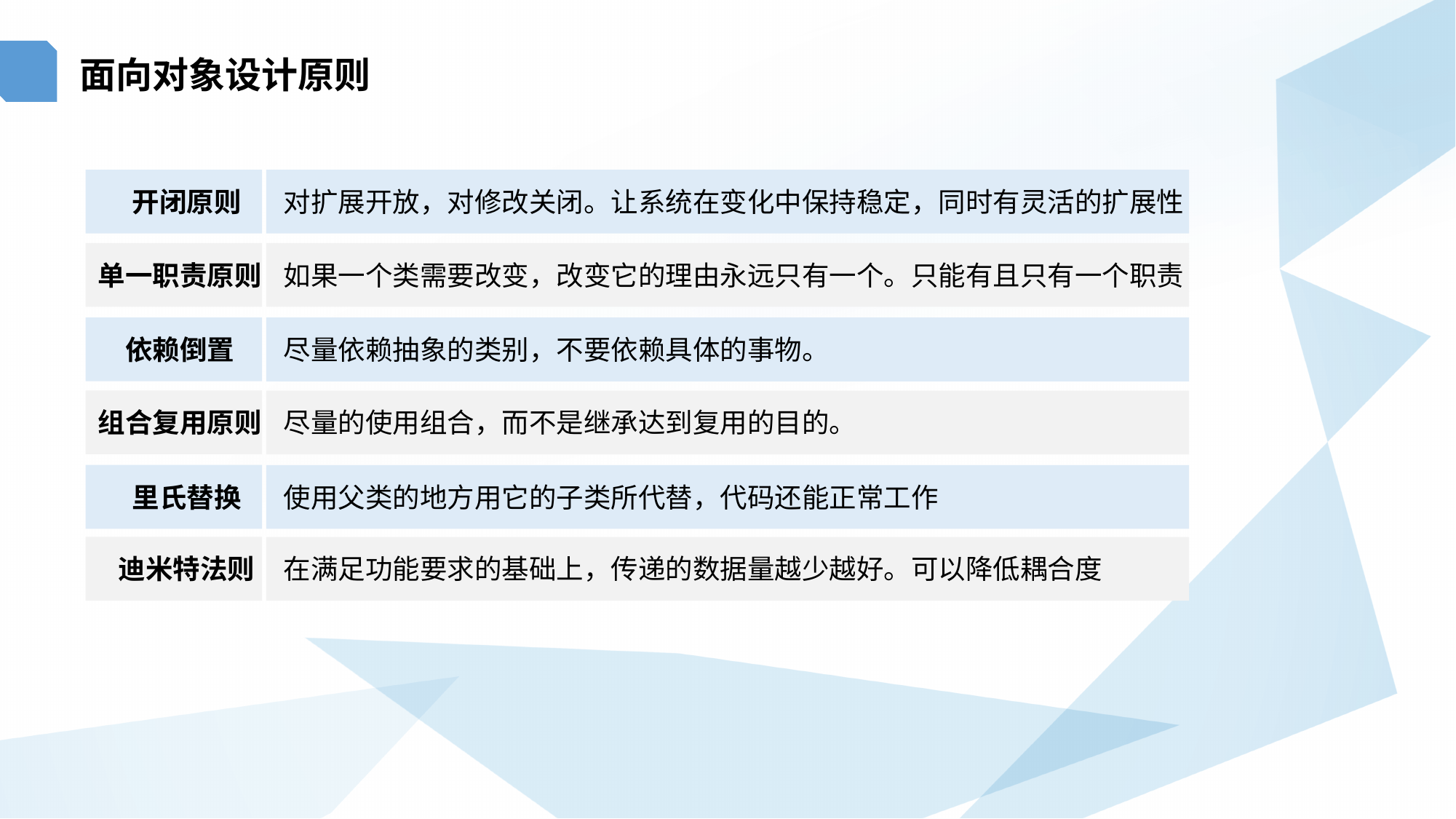

面向对象设计原则

开闭原则
对扩展开放，对修改关闭。让系统在变化中保持稳定，同时有灵活的扩展性
单一职责原则
如果一个类需要改变，改变它的理由永远只有一个。只能有且只有一个职责
依赖倒置
尽量依赖抽象的类别，不要依赖具体的事物。
组合复用原则
尽量的使用组合，而不是继承达到复用的目的。
里氏替换
使用父类的地方用它的子类所代替，代码还能正常工作
迪米特法则
在满足功能要求的基础上，传递的数据量越少越好。可以降低耦合度